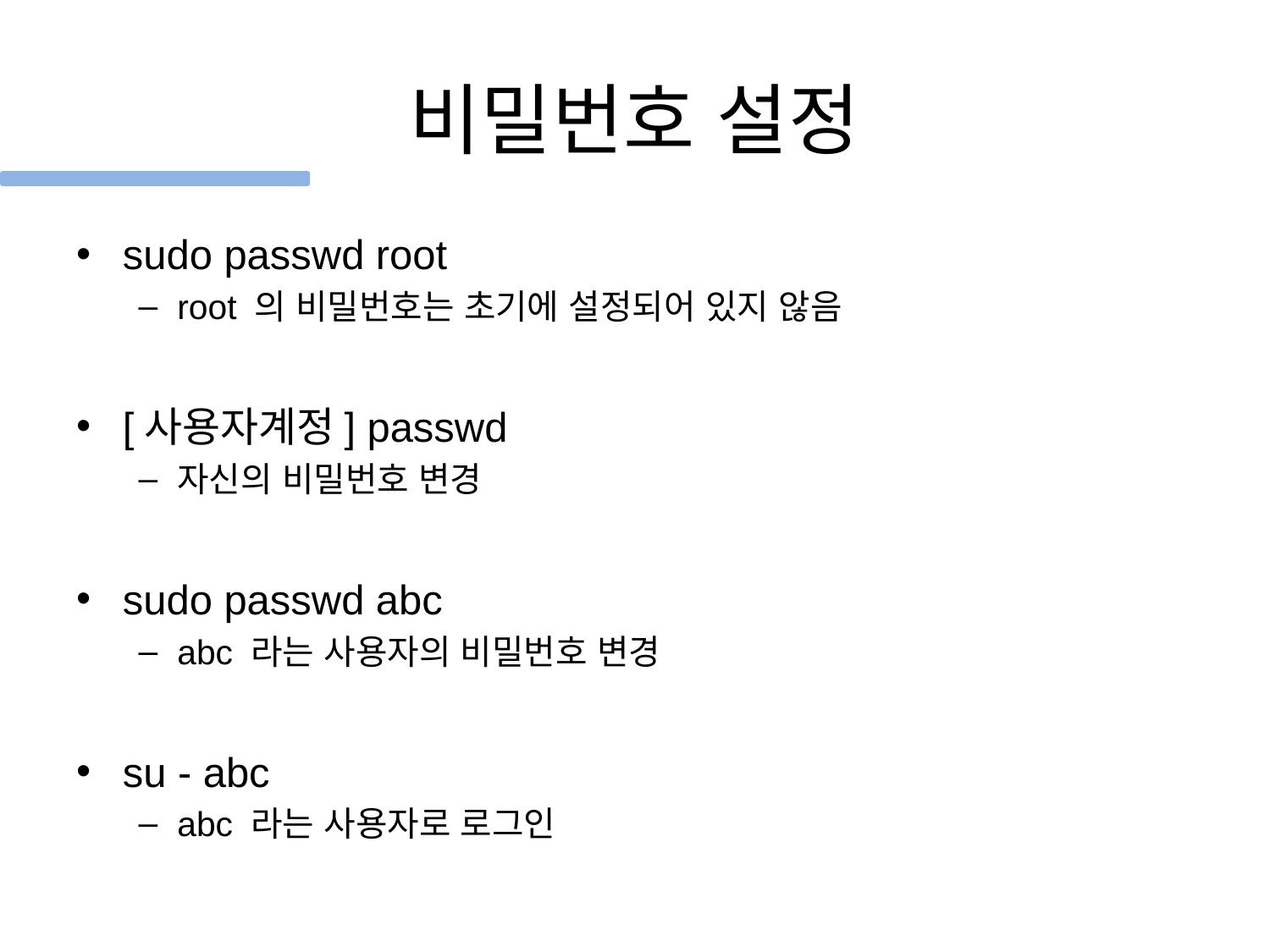

# 비밀번호 설정

sudo passwd root
root 의 비밀번호는 초기에 설정되어 있지 않음

[사용자계정] passwd
자신의 비밀번호 변경

sudo passwd abc
abc 라는 사용자의 비밀번호 변경

su - abc
abc 라는 사용자로 로그인